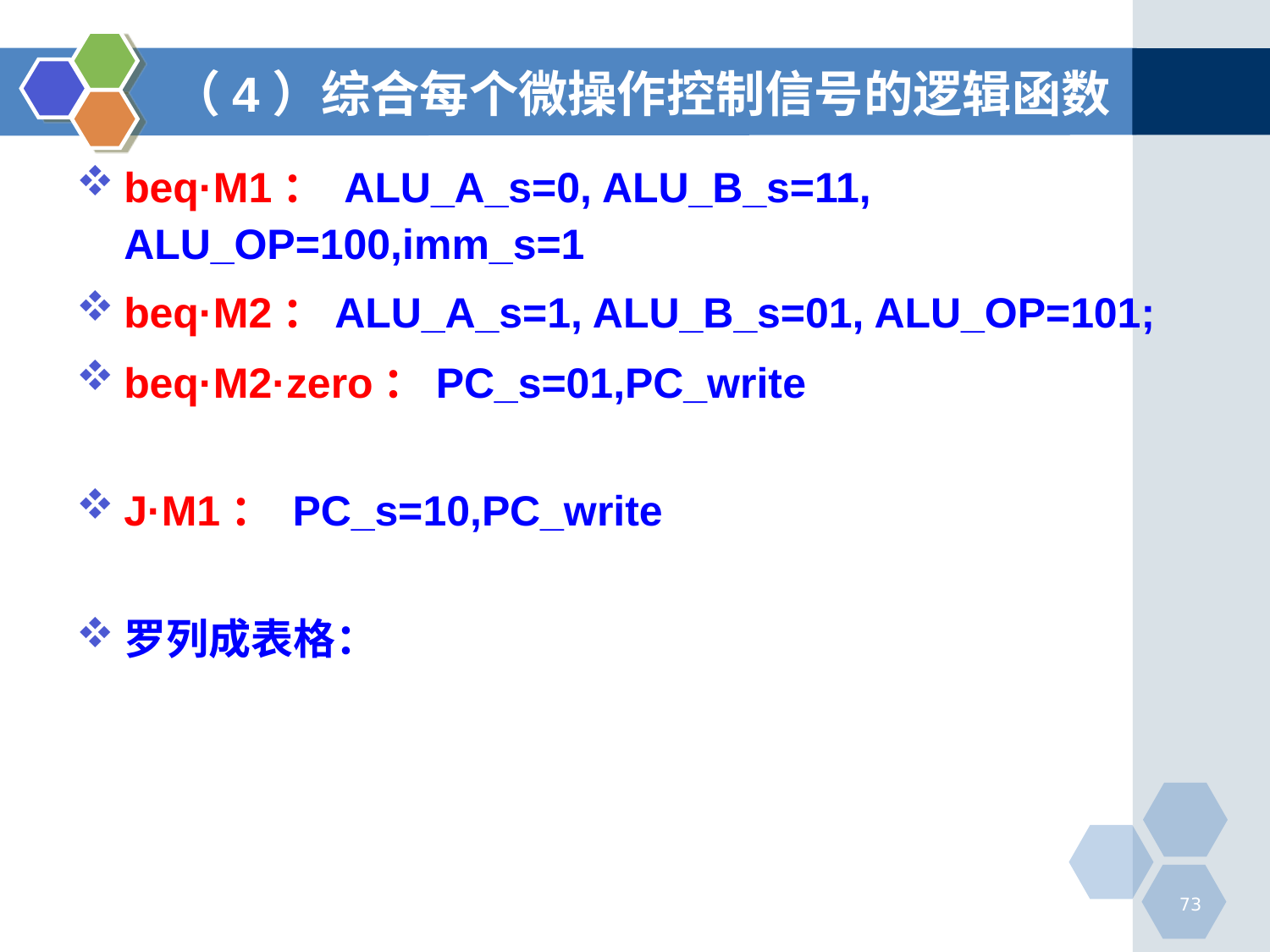

# （4）综合每个微操作控制信号的逻辑函数
beq·M1： ALU_A_s=0, ALU_B_s=11, ALU_OP=100,imm_s=1
beq·M2：ALU_A_s=1, ALU_B_s=01, ALU_OP=101;
beq·M2·zero：PC_s=01,PC_write

J·M1： PC_s=10,PC_write

罗列成表格：

73